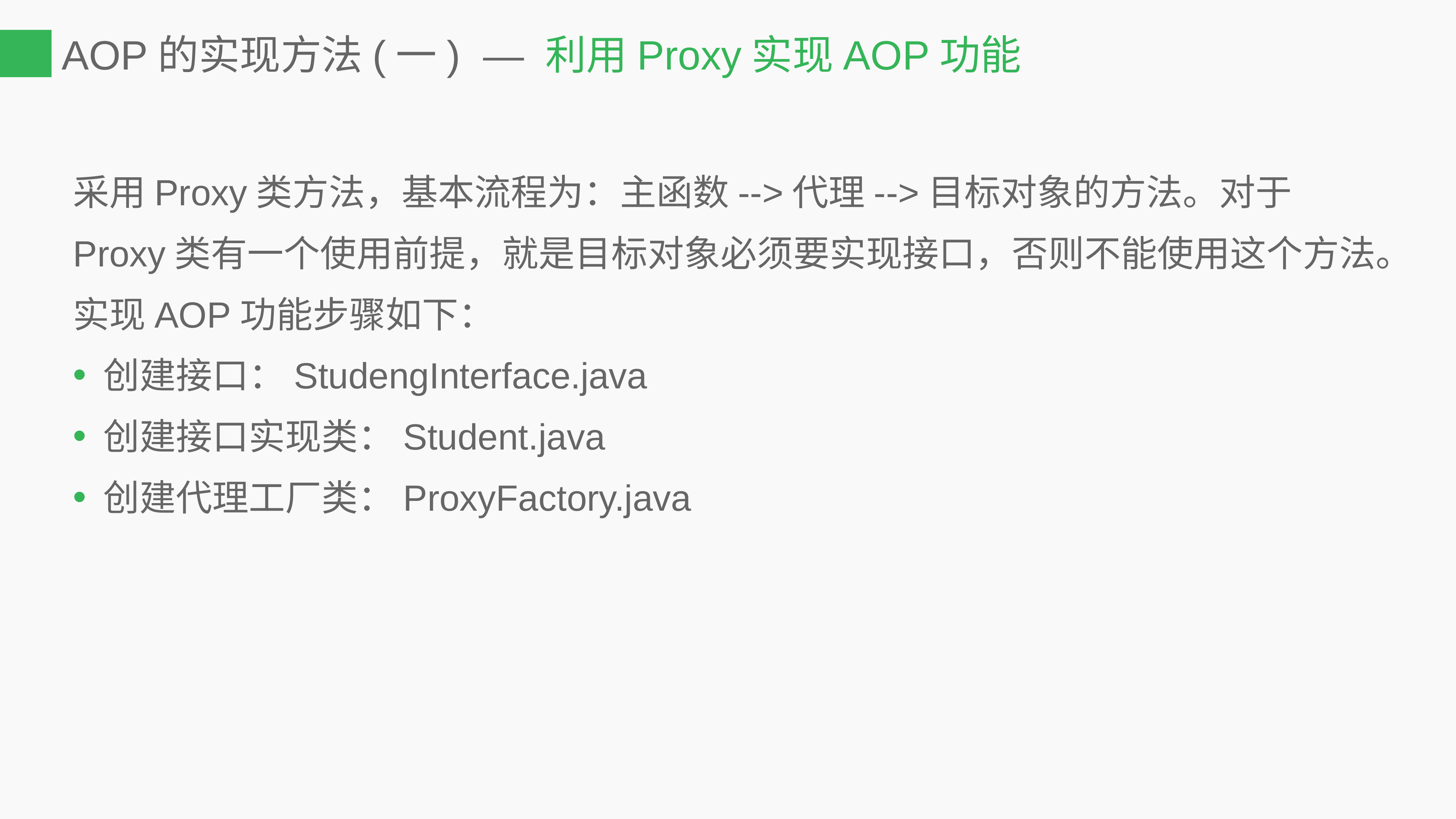

# AOP的实现方法(一)  — 利用Proxy实现AOP功能
采用Proxy类方法，基本流程为：主函数-->代理-->目标对象的方法。对于Proxy类有一个使用前提，就是目标对象必须要实现接口，否则不能使用这个方法。实现AOP功能步骤如下：
创建接口：StudengInterface.java
创建接口实现类：Student.java
创建代理工厂类：ProxyFactory.java